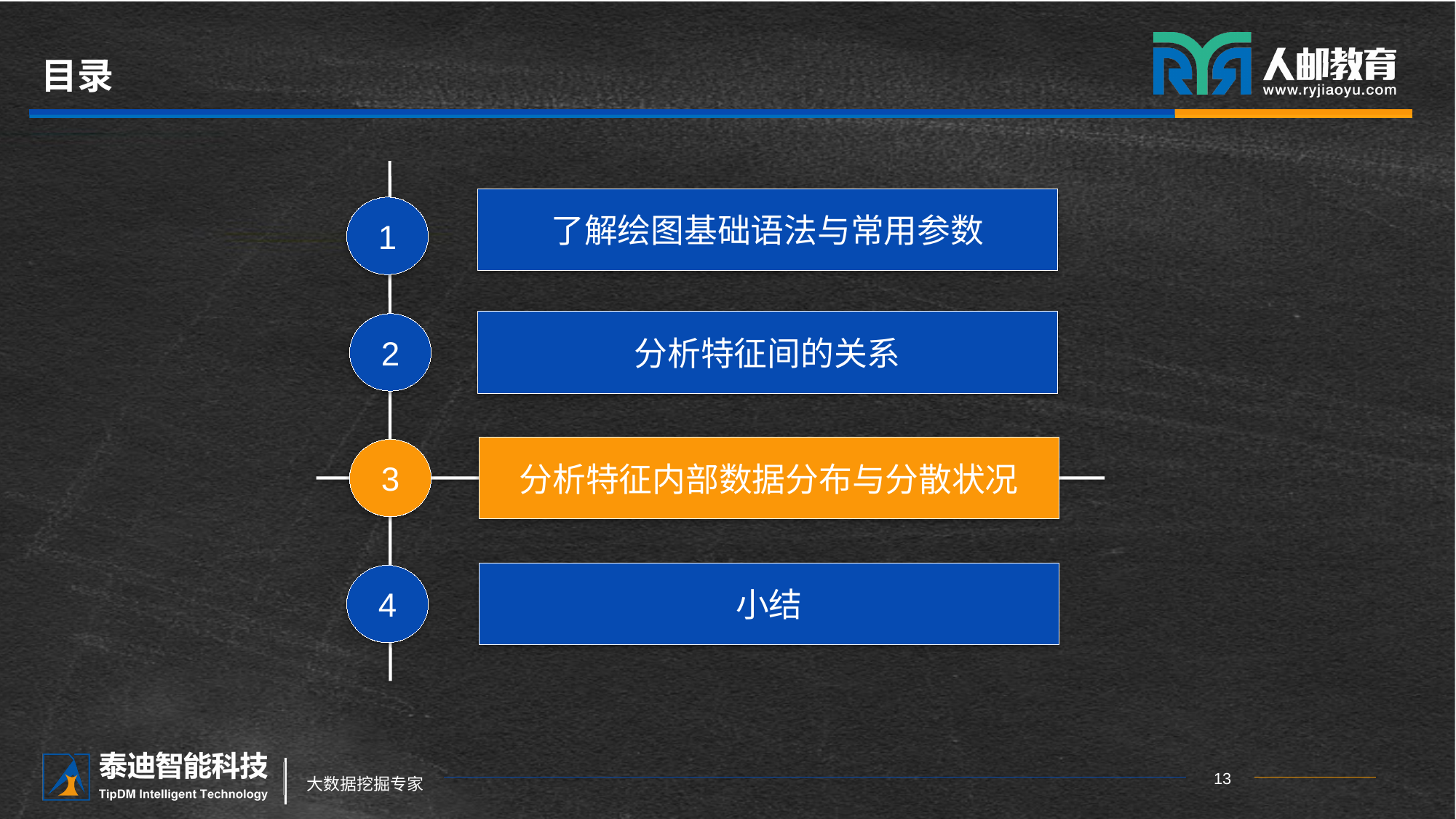

# 目录
了解绘图基础语法与常用参数
1
分析特征间的关系
2
分析特征内部数据分布与分散状况
3

小结
4